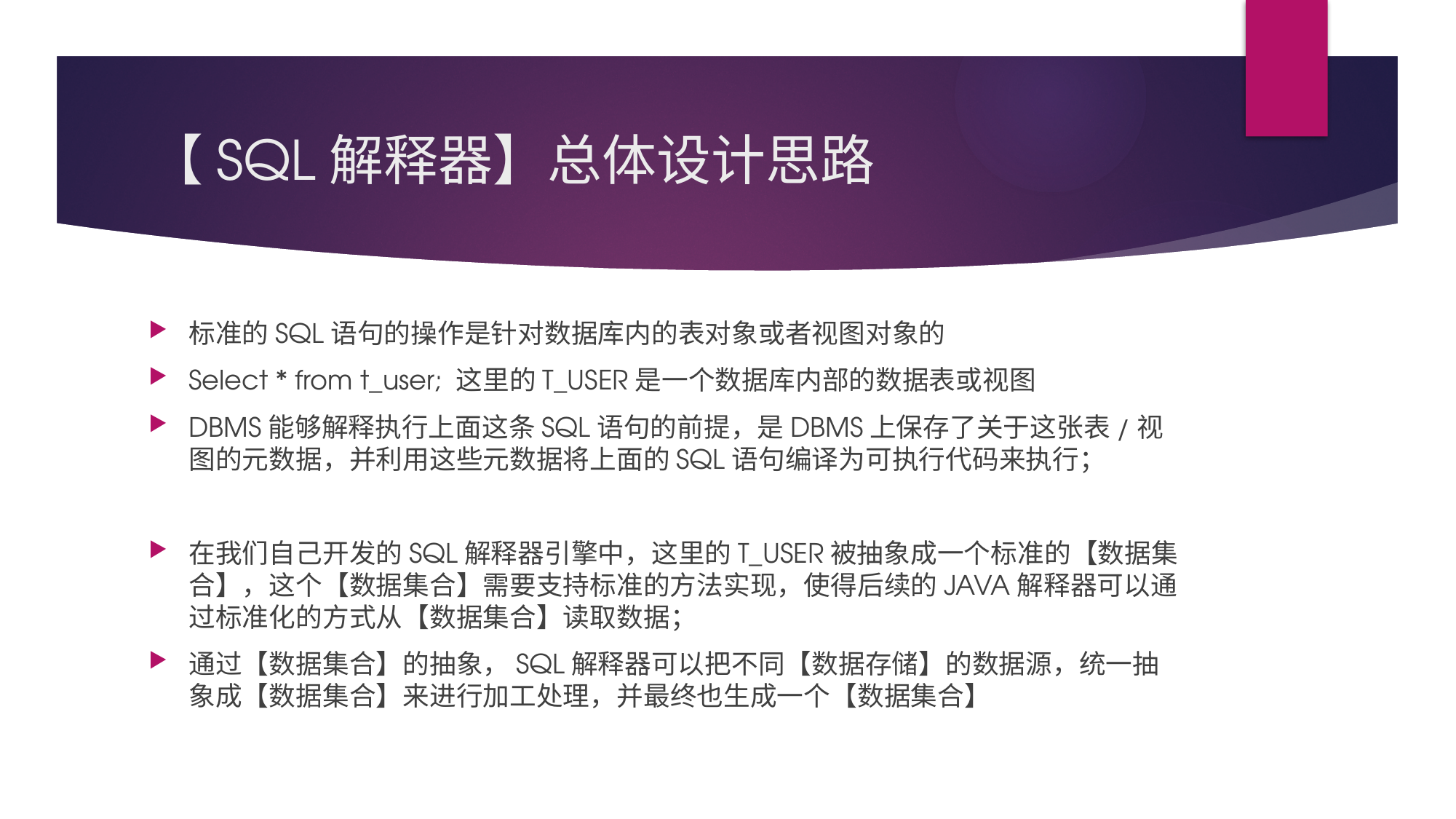

# 【SQL解释器】总体设计思路
标准的SQL语句的操作是针对数据库内的表对象或者视图对象的
Select * from t_user; 这里的T_USER是一个数据库内部的数据表或视图
DBMS能够解释执行上面这条SQL语句的前提，是DBMS上保存了关于这张表/视图的元数据，并利用这些元数据将上面的SQL语句编译为可执行代码来执行；

在我们自己开发的SQL解释器引擎中，这里的T_USER被抽象成一个标准的【数据集合】，这个【数据集合】需要支持标准的方法实现，使得后续的JAVA解释器可以通过标准化的方式从【数据集合】读取数据；
通过【数据集合】的抽象，SQL解释器可以把不同【数据存储】的数据源，统一抽象成【数据集合】来进行加工处理，并最终也生成一个【数据集合】